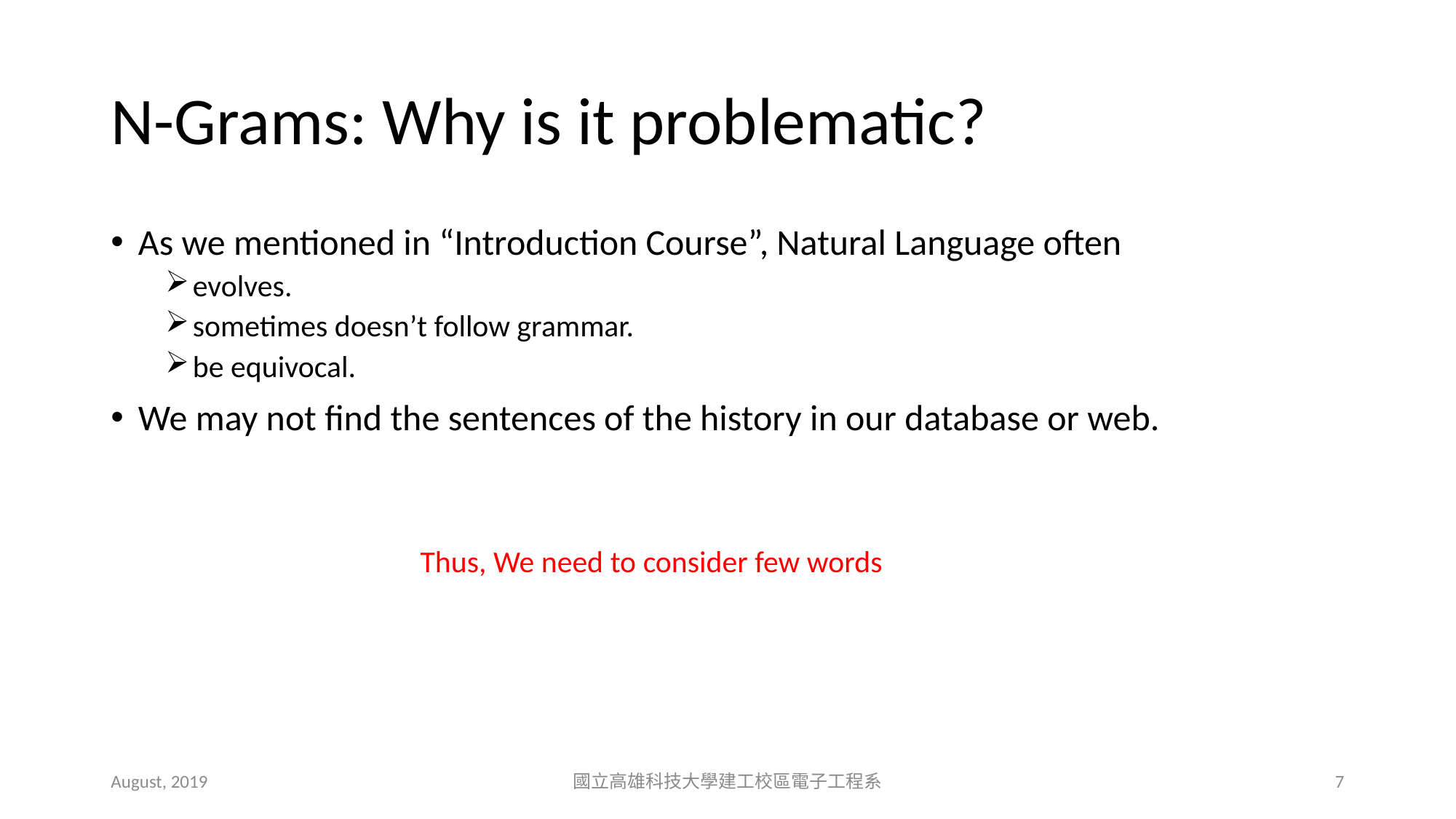

# N-Grams: Why is it problematic?
As we mentioned in “Introduction Course”, Natural Language often
evolves.
sometimes doesn’t follow grammar.
be equivocal.
We may not find the sentences of the history in our database or web.
Thus, We need to consider few words.
August, 2019
國立高雄科技大學建工校區電子工程系
7